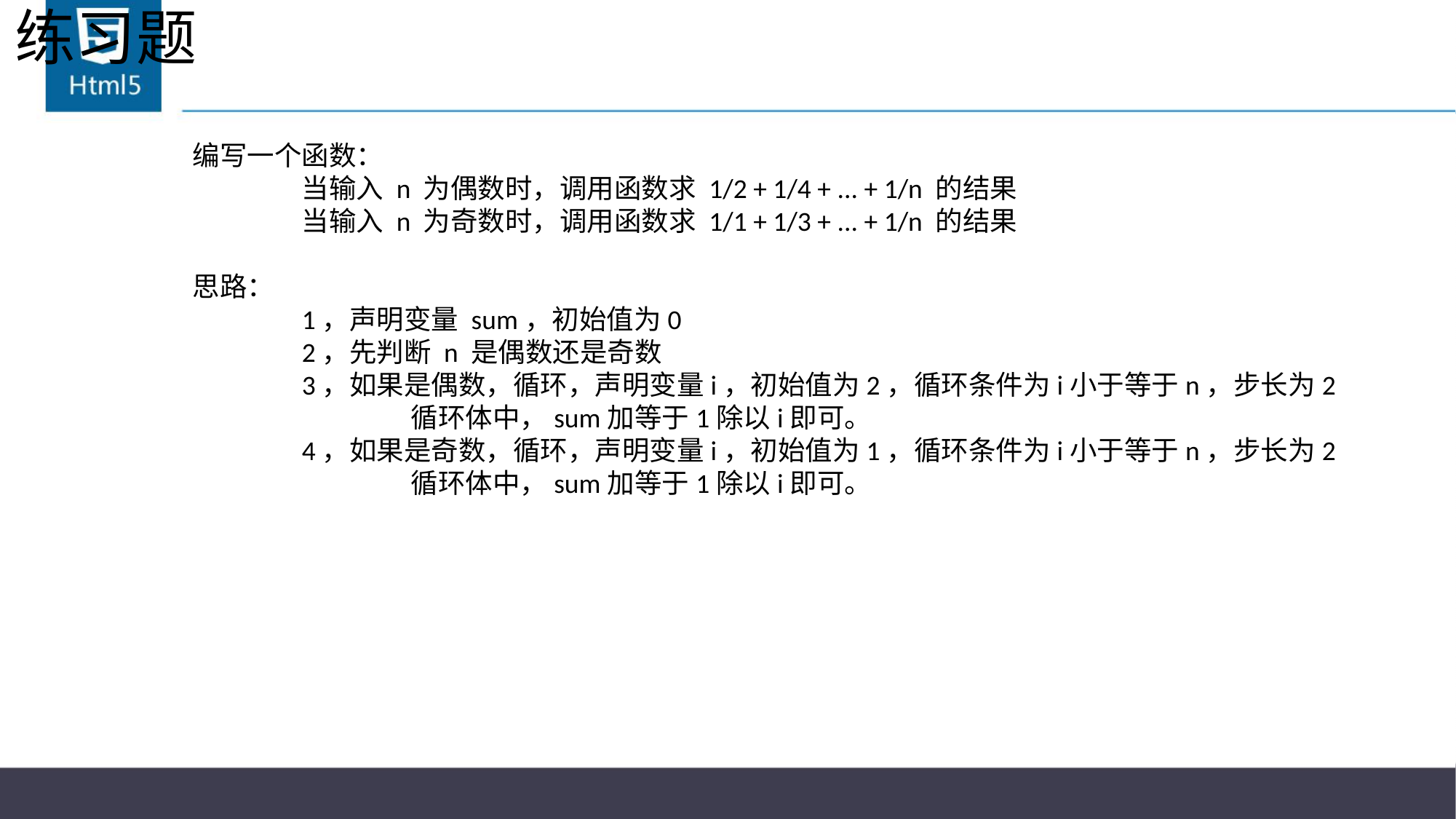

# 练习题
编写一个函数：
	当输入 n 为偶数时，调用函数求 1/2 + 1/4 + ... + 1/n 的结果
	当输入 n 为奇数时，调用函数求 1/1 + 1/3 + ... + 1/n 的结果

思路：
	1，声明变量 sum，初始值为0
	2，先判断 n 是偶数还是奇数
	3，如果是偶数，循环，声明变量i，初始值为2，循环条件为i小于等于n，步长为2
		循环体中，sum加等于1除以i即可。
	4，如果是奇数，循环，声明变量i，初始值为1，循环条件为i小于等于n，步长为2
		循环体中，sum加等于1除以i即可。